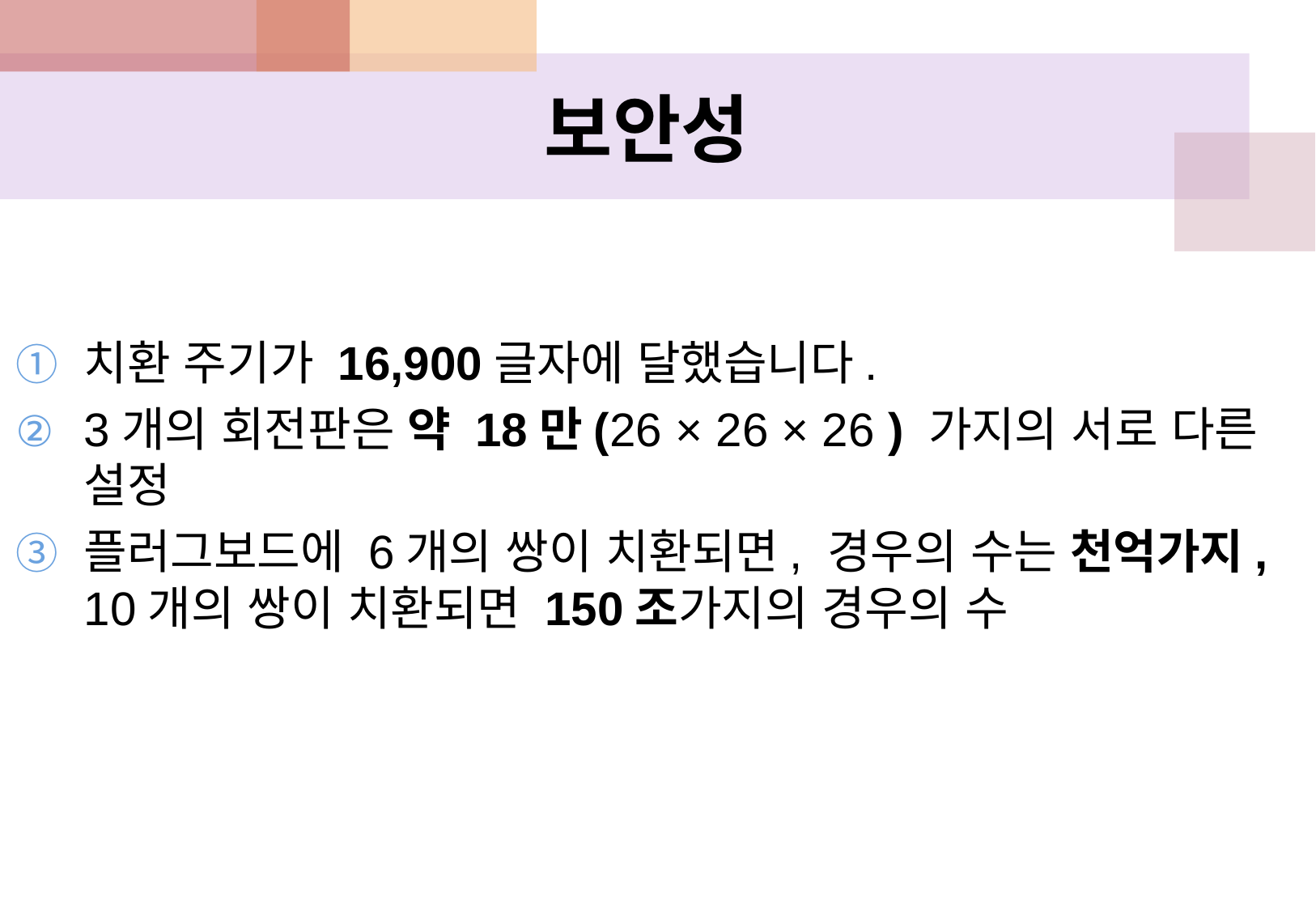

# 보안성
치환 주기가 16,900글자에 달했습니다.
3개의 회전판은 약 18만(26 × 26 × 26 ) 가지의 서로 다른 설정
플러그보드에 6개의 쌍이 치환되면, 경우의 수는 천억가지, 10개의 쌍이 치환되면 150조가지의 경우의 수